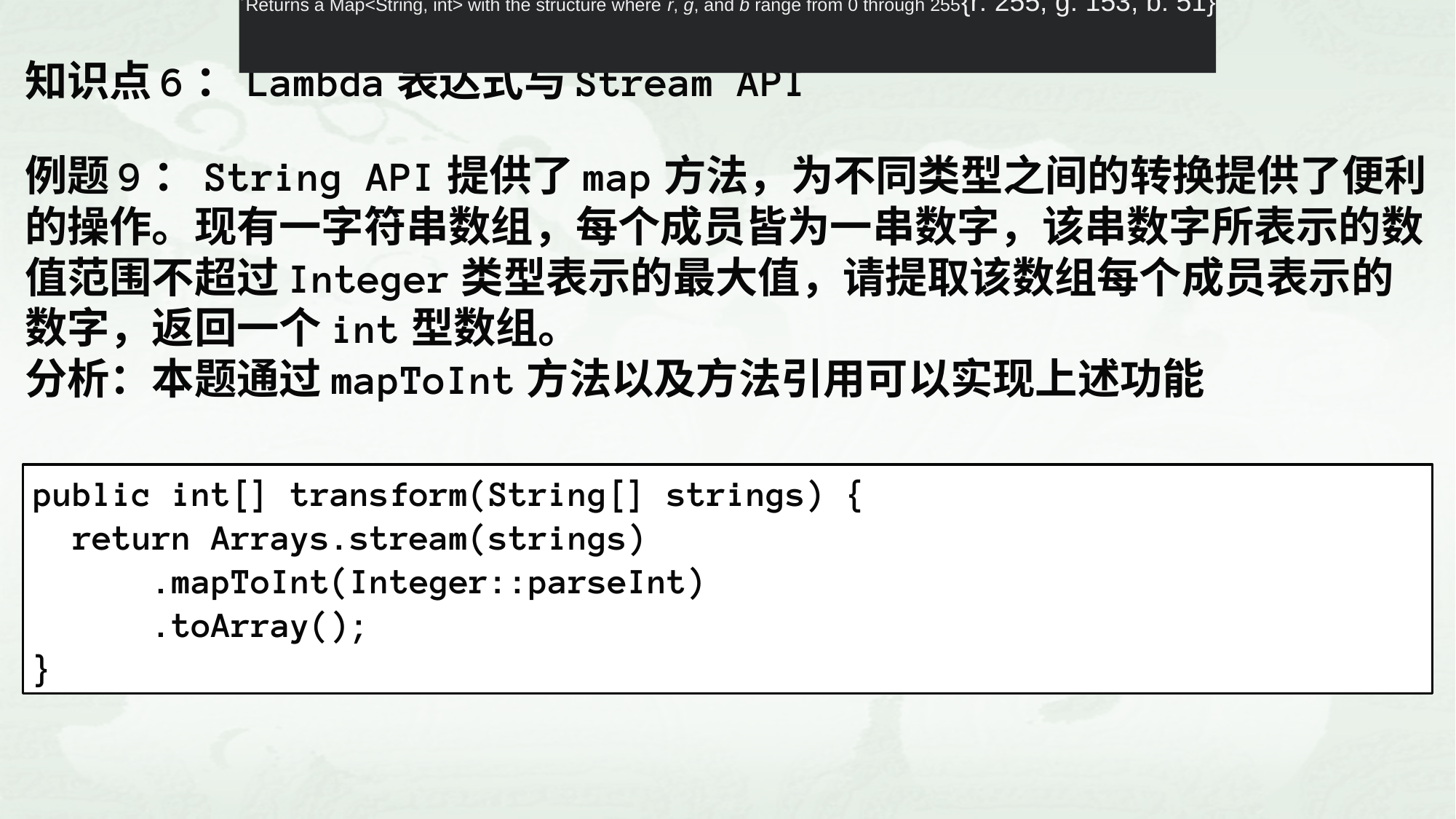

Returns a Map<String, int> with the structure where r, g, and b range from 0 through 255{r: 255, g: 153, b: 51}

知识点6：Lambda表达式与Stream API
例题9：String API提供了map方法，为不同类型之间的转换提供了便利的操作。现有一字符串数组，每个成员皆为一串数字，该串数字所表示的数值范围不超过Integer类型表示的最大值，请提取该数组每个成员表示的数字，返回一个int型数组。
分析：本题通过mapToInt方法以及方法引用可以实现上述功能
public int[] transform(String[] strings) {
  return Arrays.stream(strings)
      .mapToInt(Integer::parseInt)
      .toArray();
}